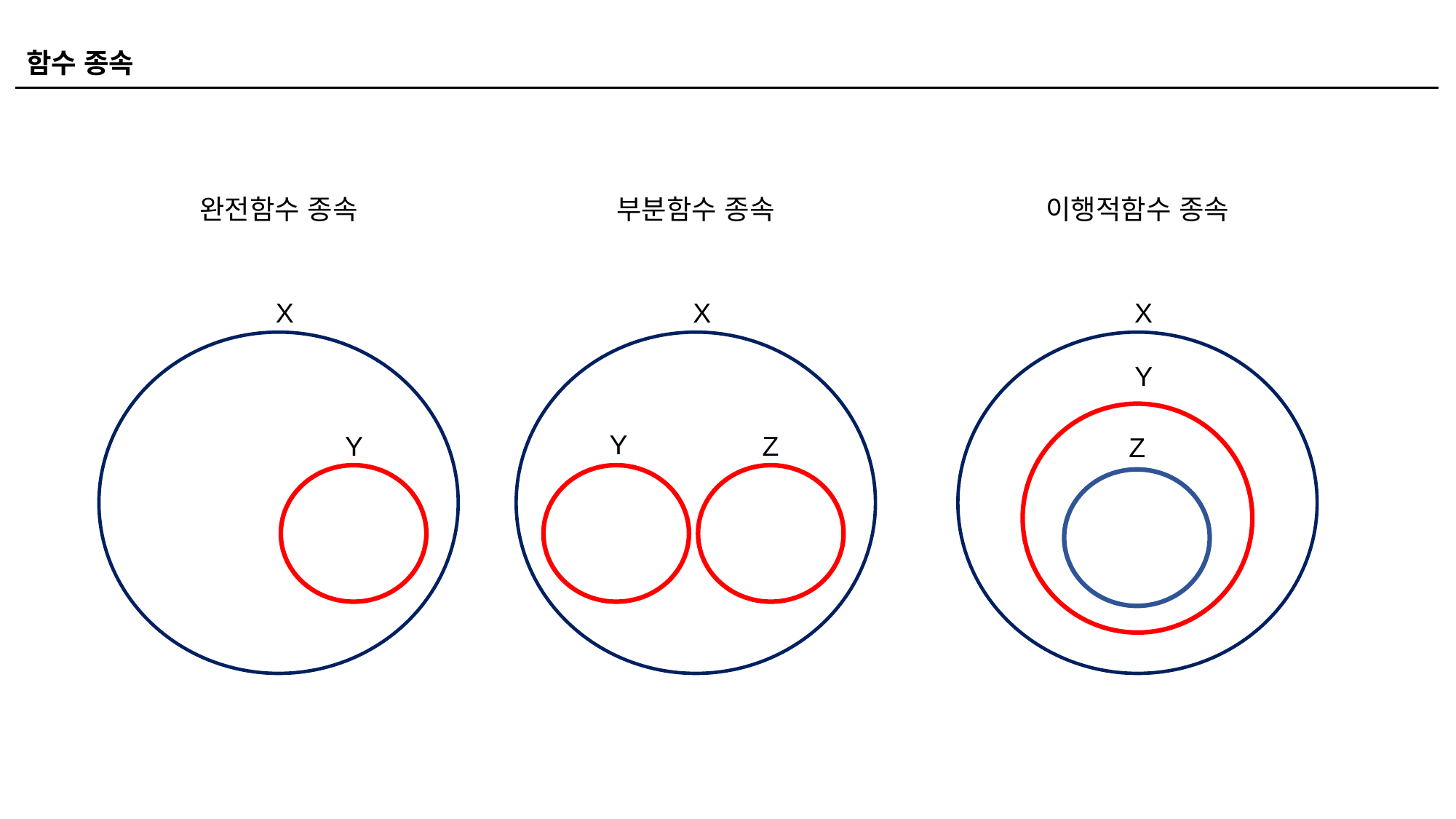

함수 종속
완전함수 종속
X

Y

부분함수 종속
이행적함수 종속
X
X

Y

Y
Z
Z